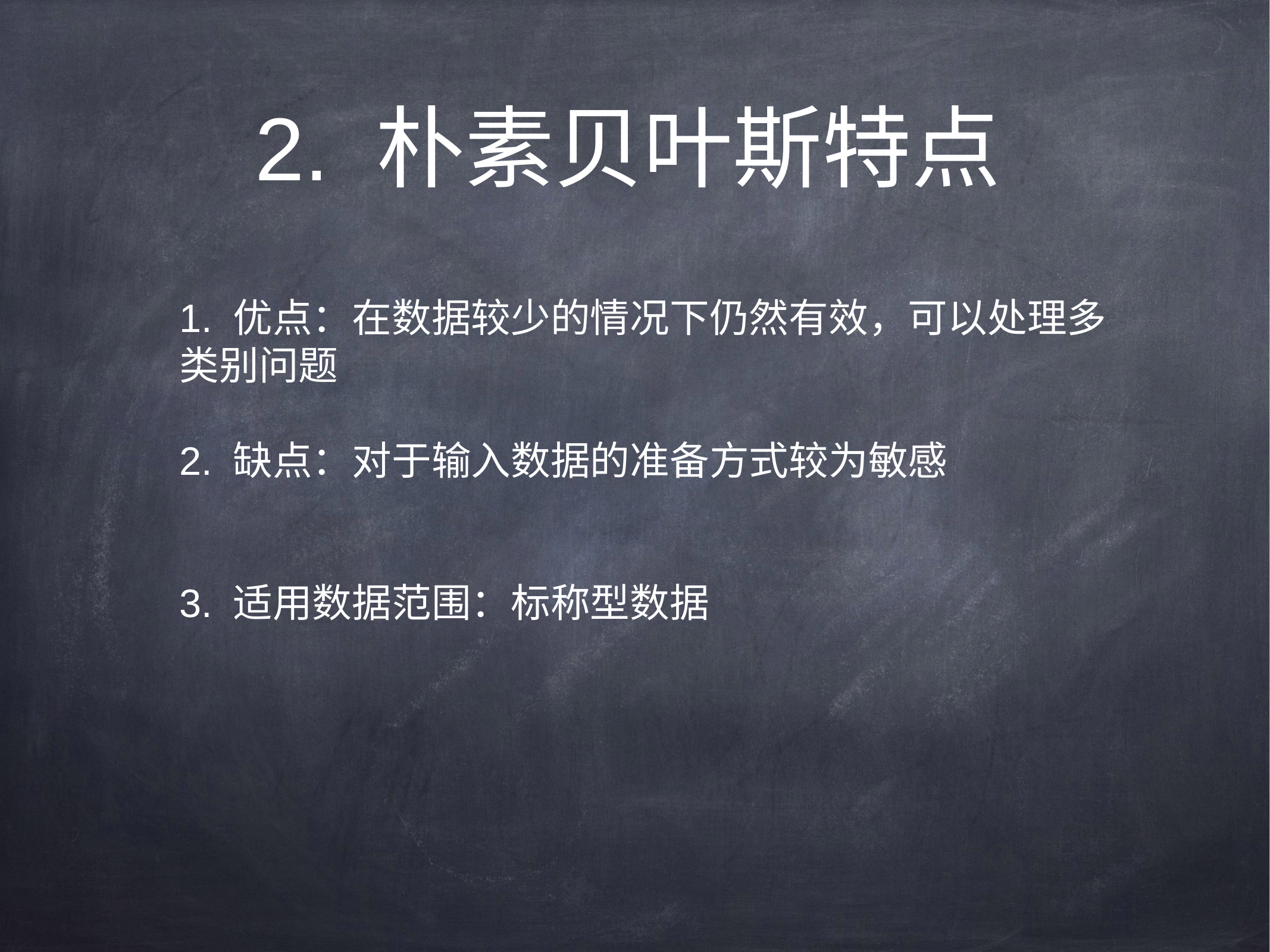

# 2. 朴素贝叶斯特点
1. 优点：在数据较少的情况下仍然有效，可以处理多类别问题

2. 缺点：对于输入数据的准备方式较为敏感

3. 适用数据范围：标称型数据